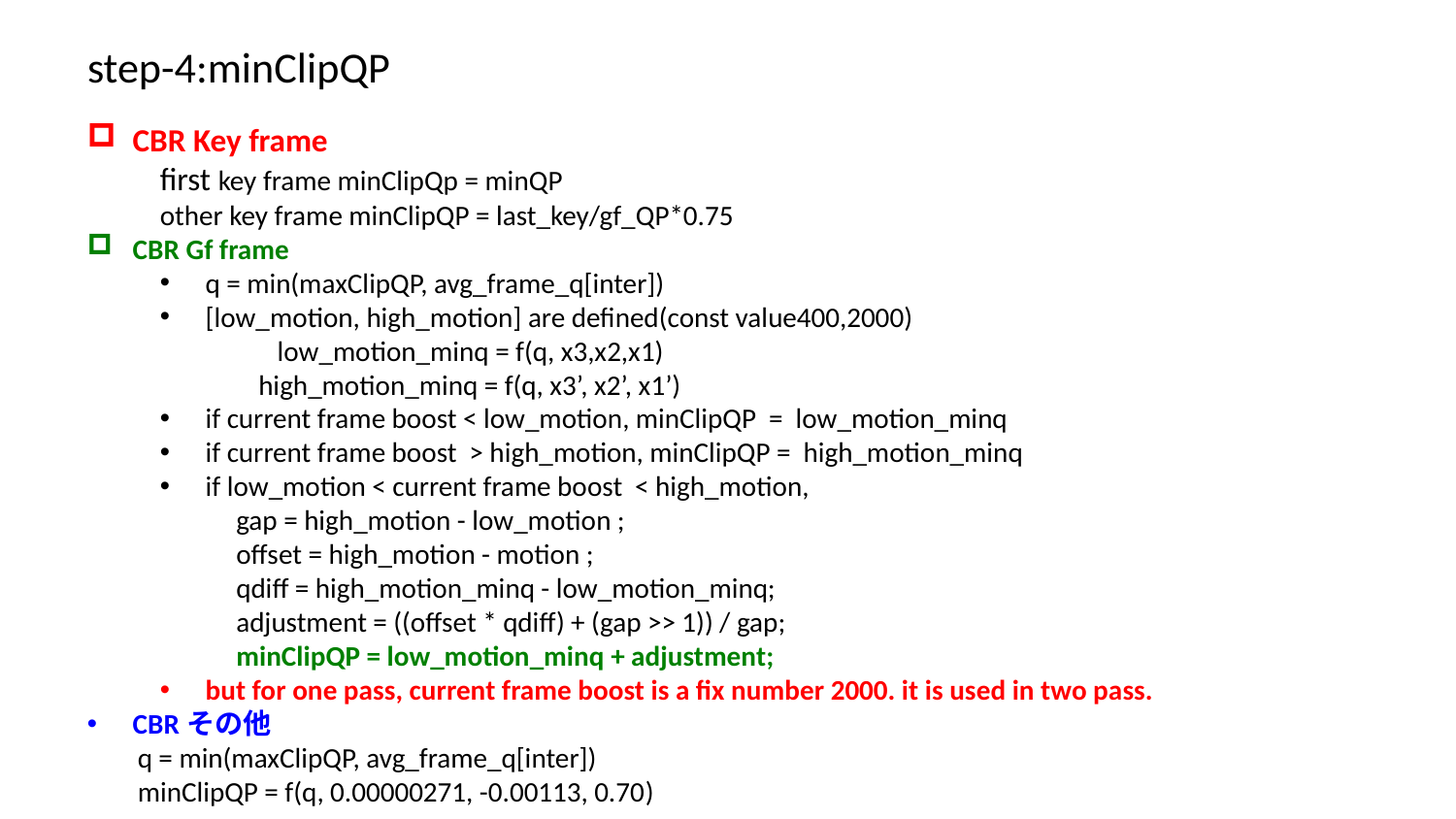

# step-4:minClipQP
CBR Key frame
          first key frame minClipQp = minQP
other key frame minClipQP = last_key/gf_QP*0.75
CBR Gf frame
q = min(maxClipQP, avg_frame_q[inter])
[low_motion, high_motion] are defined(const value400,2000)
 　　　　　　low_motion_minq = f(q, x3,x2,x1)
       　　　　high_motion_minq = f(q, x3’, x2’, x1’)
if current frame boost < low_motion, minClipQP  =  low_motion_minq
if current frame boost  > high_motion, minClipQP =  high_motion_minq
if low_motion < current frame boost  < high_motion,
                 　gap = high_motion - low_motion ;
                 　offset = high_motion - motion ;
                 　qdiff = high_motion_minq - low_motion_minq;
                 　adjustment = ((offset * qdiff) + (gap >> 1)) / gap;
                 　minClipQP = low_motion_minq + adjustment;
but for one pass, current frame boost is a fix number 2000. it is used in two pass.
CBRその他
        q = min(maxClipQP, avg_frame_q[inter])
        minClipQP = f(q, 0.00000271, -0.00113, 0.70)